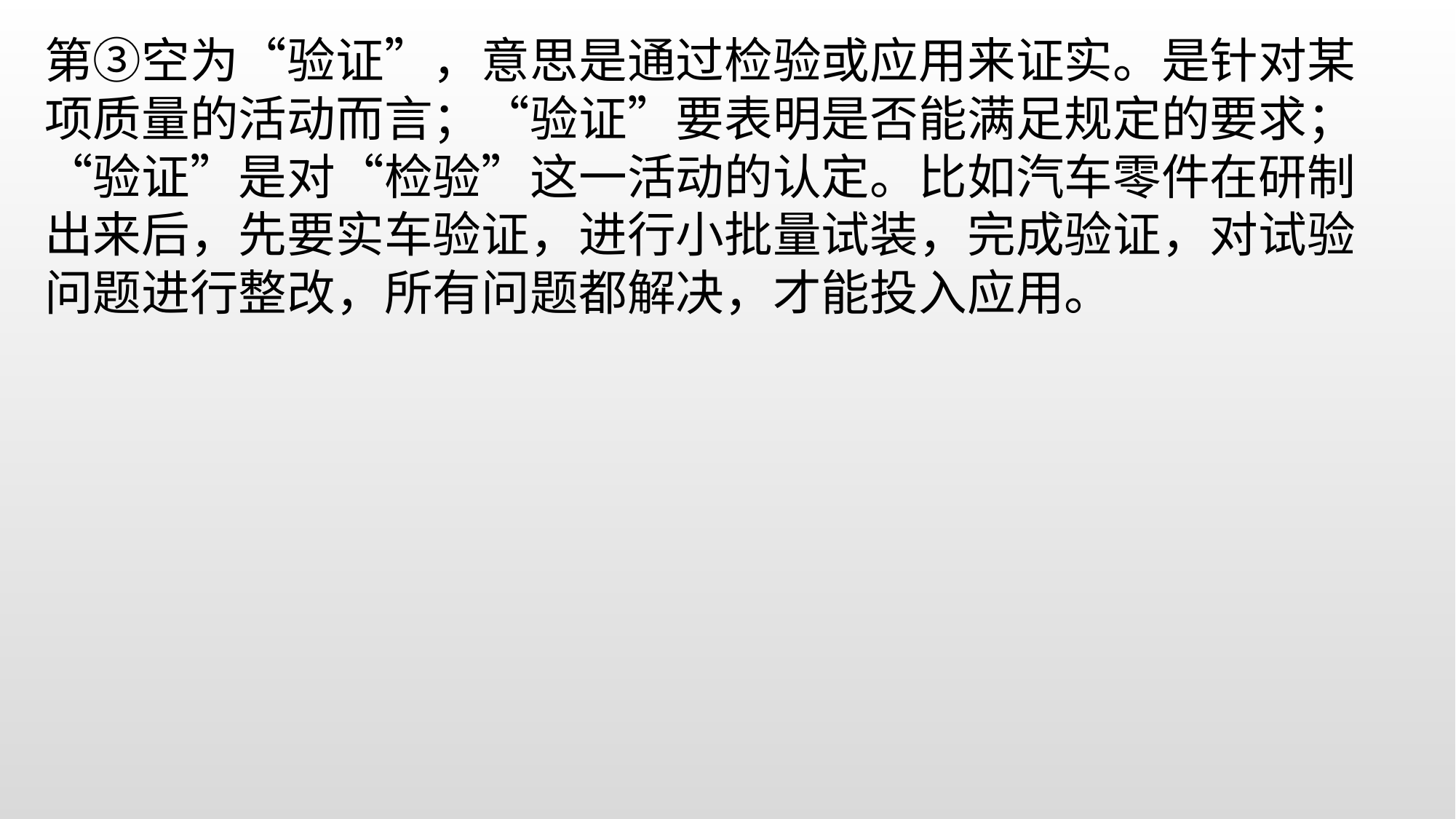

第③空为“验证”，意思是通过检验或应用来证实。是针对某项质量的活动而言；“验证”要表明是否能满足规定的要求；“验证”是对“检验”这一活动的认定。比如汽车零件在研制出来后，先要实车验证，进行小批量试装，完成验证，对试验问题进行整改，所有问题都解决，才能投入应用。